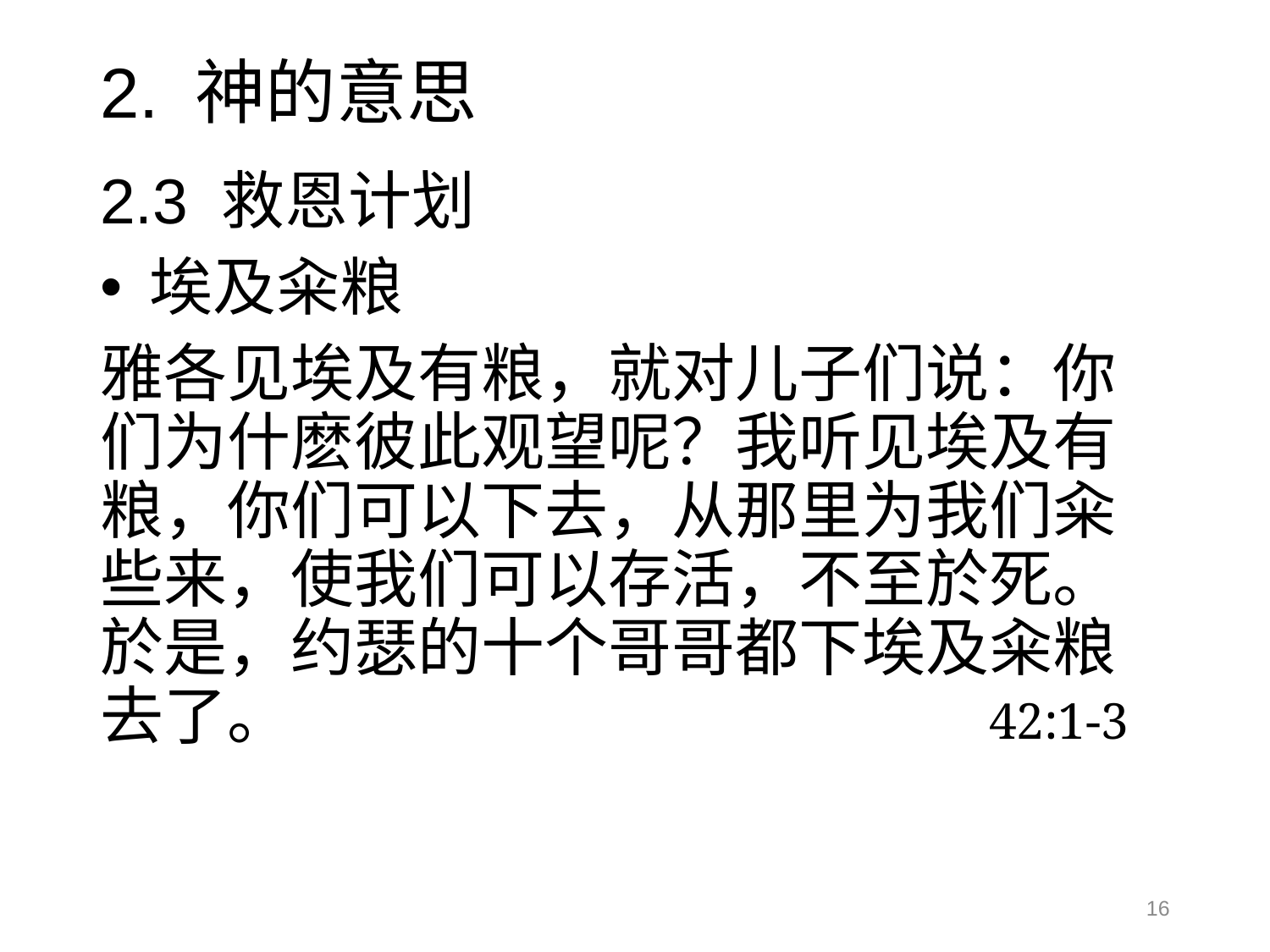

# 2. 神的意思
2.3 救恩计划
埃及籴粮
雅各见埃及有粮，就对儿子们说：你们为什麽彼此观望呢？我听见埃及有粮，你们可以下去，从那里为我们籴些来，使我们可以存活，不至於死。於是，约瑟的十个哥哥都下埃及籴粮去了。 						42:1-3
16